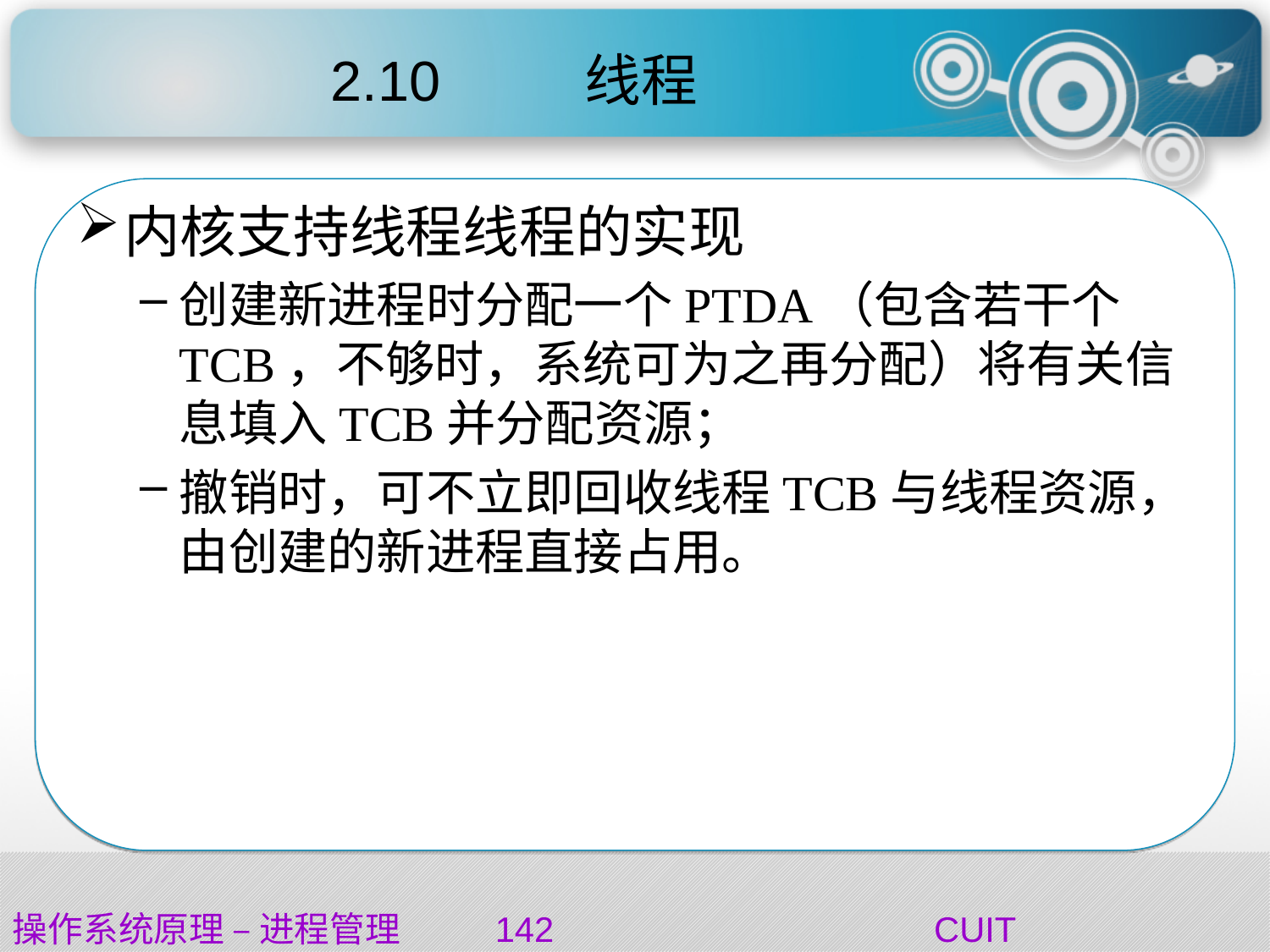

# 2.10		线程
内核支持线程线程的实现
创建新进程时分配一个PTDA（包含若干个TCB，不够时，系统可为之再分配）将有关信息填入TCB并分配资源；
撤销时，可不立即回收线程TCB与线程资源，由创建的新进程直接占用。